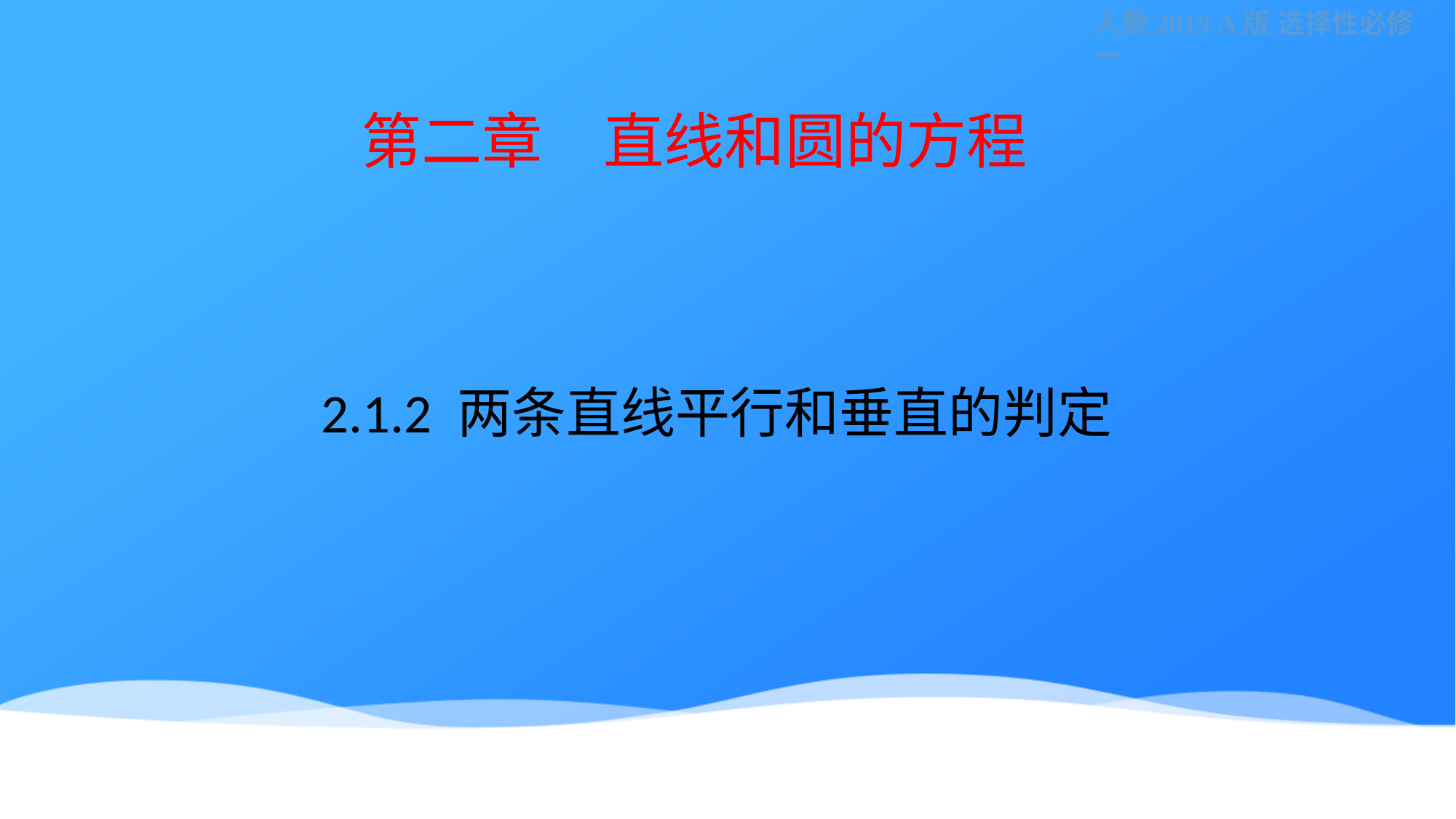

人教2019 A版 选择性必修 一
第二章　直线和圆的方程

2.1.2 两条直线平行和垂直的判定